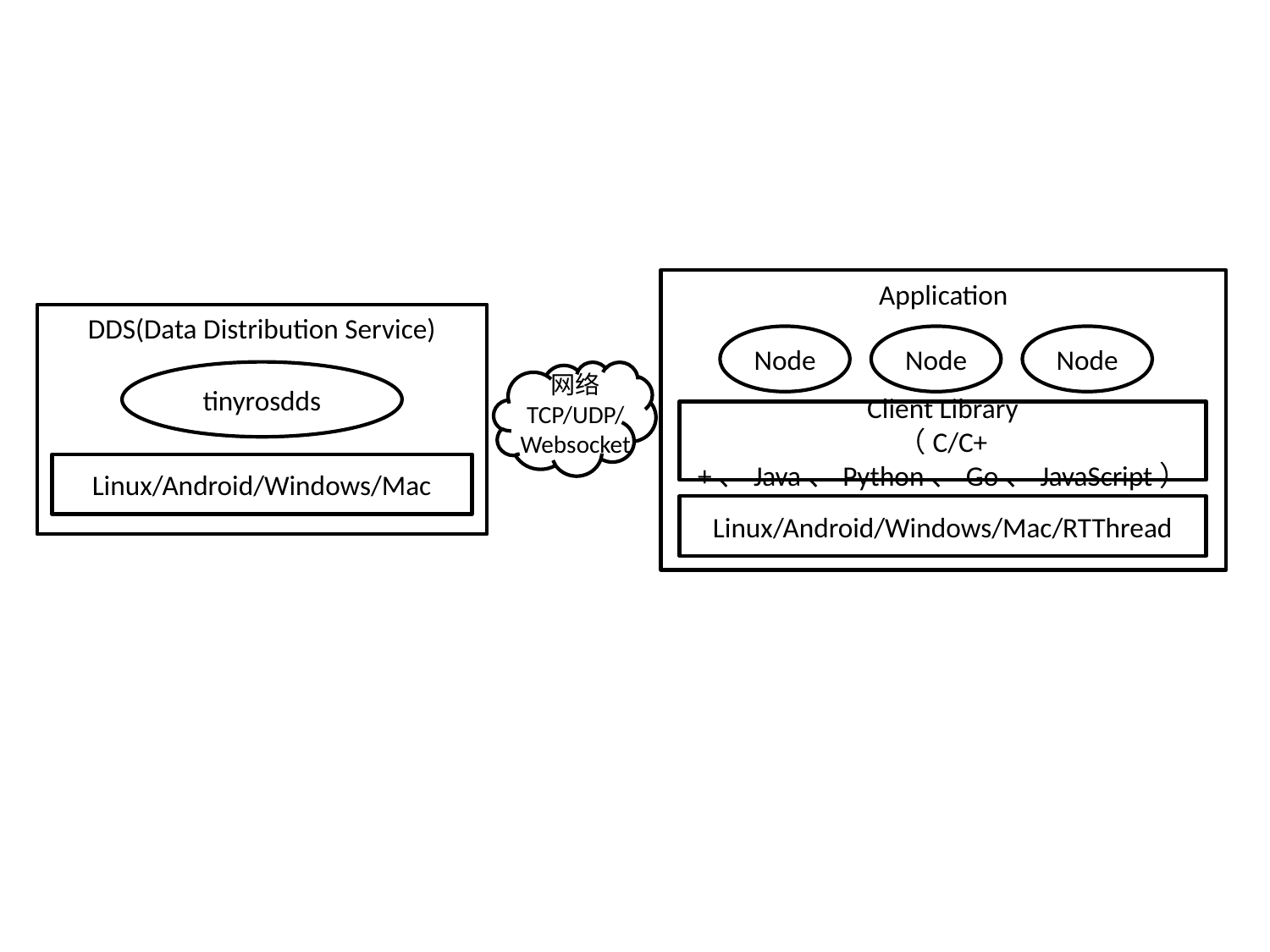

Application
DDS(Data Distribution Service)
Node
Node
Node
tinyrosdds

网络
TCP/UDP/
Websocket
Client Library
（C/C++、Java、Python、Go、JavaScript）
Linux/Android/Windows/Mac
Linux/Android/Windows/Mac/RTThread